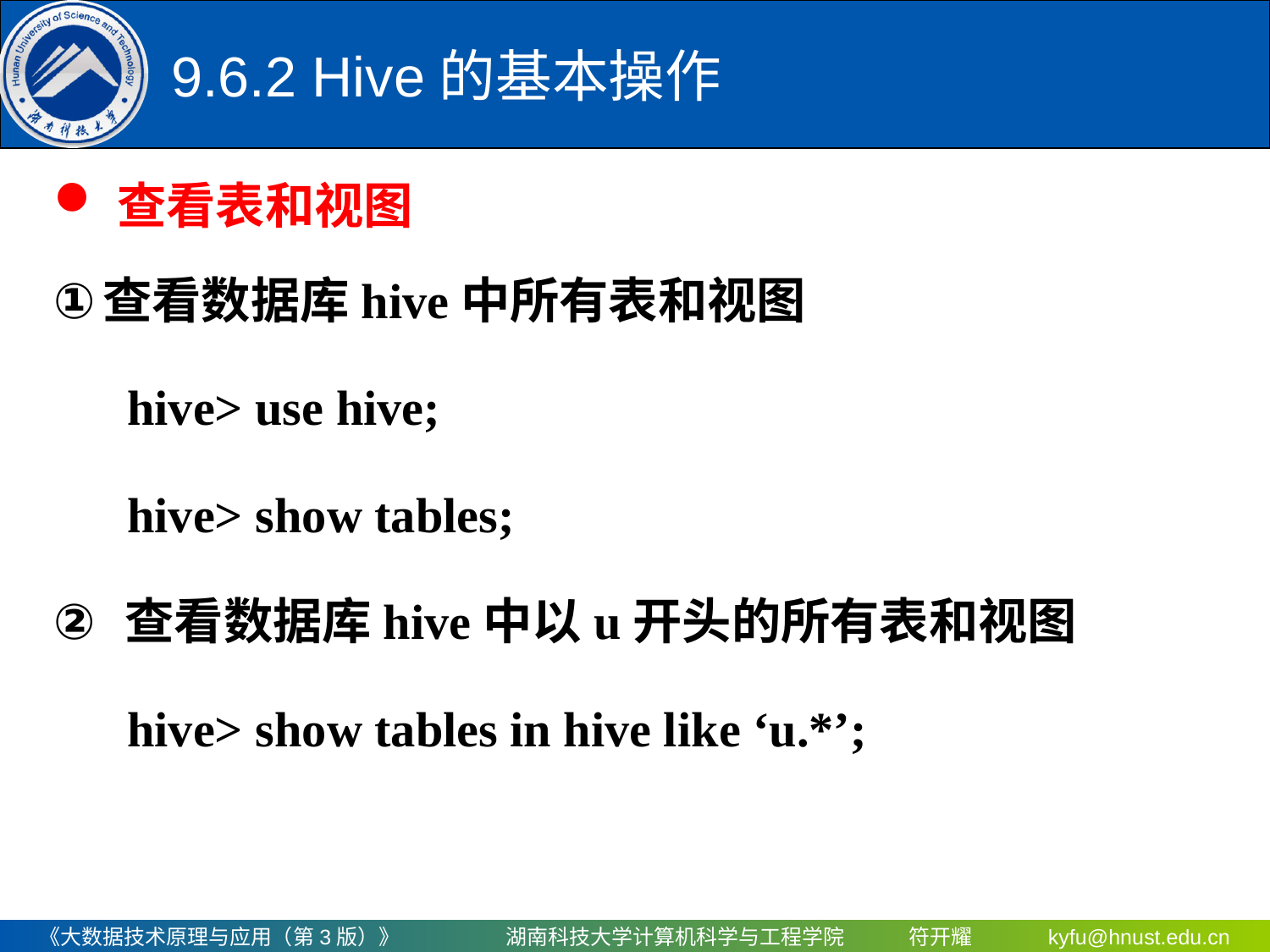

9.6.2 Hive的基本操作
查看表和视图
查看数据库hive中所有表和视图
      hive> use hive;
      hive> show tables;
查看数据库hive中以u开头的所有表和视图
      hive> show tables in hive like ‘u.*’;